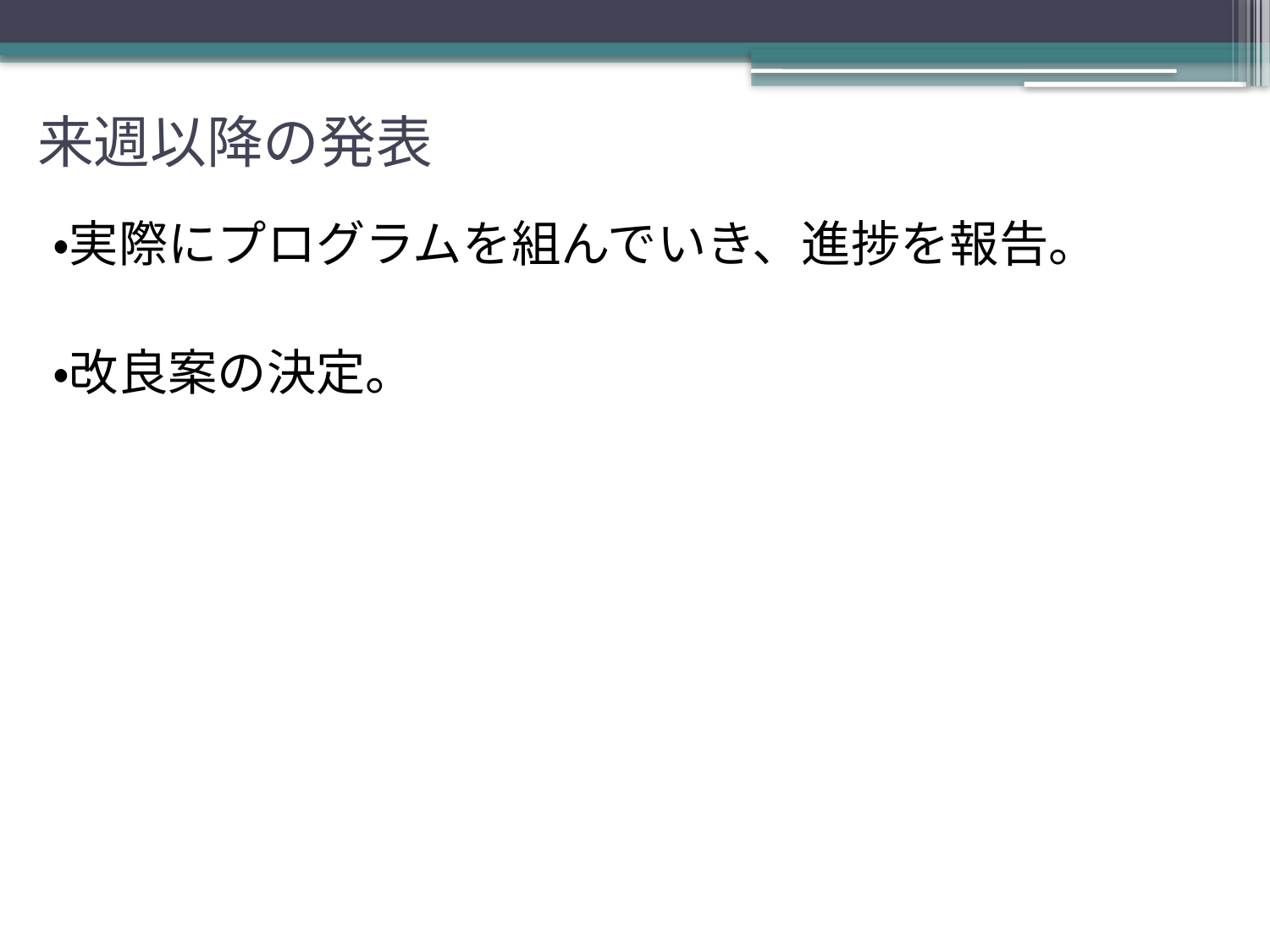

# 来週以降の発表
・実際にプログラムを組んでいき、進捗を報告。

・改良案の決定。